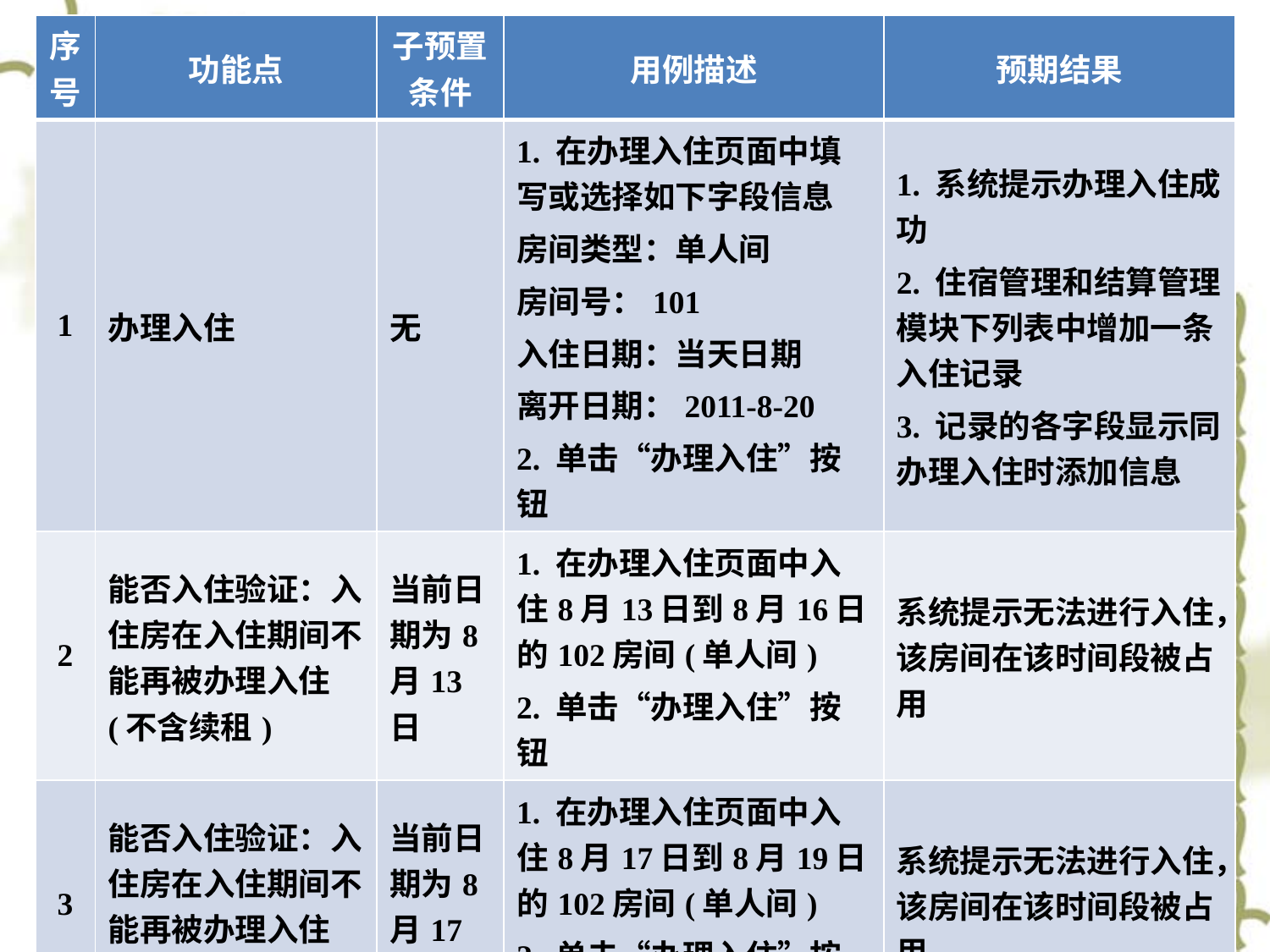

| 序号 | 功能点 | 子预置条件 | 用例描述 | 预期结果 |
| --- | --- | --- | --- | --- |
| 1 | 办理入住 | 无 | 1. 在办理入住页面中填写或选择如下字段信息 房间类型：单人间 房间号：101 入住日期：当天日期 离开日期：2011-8-20 2. 单击“办理入住”按钮 | 1. 系统提示办理入住成功 2. 住宿管理和结算管理模块下列表中增加一条入住记录 3. 记录的各字段显示同办理入住时添加信息 |
| 2 | 能否入住验证：入住房在入住期间不能再被办理入住(不含续租) | 当前日期为8月13日 | 1. 在办理入住页面中入住8月13日到8月16日的102房间(单人间) 2. 单击“办理入住”按钮 | 系统提示无法进行入住，该房间在该时间段被占用 |
| 3 | 能否入住验证：入住房在入住期间不能再被办理入住(含续租) | 当前日期为8月17日 | 1. 在办理入住页面中入住8月17日到8月19日的102房间(单人间) 2. 单击“办理入住”按钮 | 系统提示无法进行入住，该房间在该时间段被占用 |
| 4 | 能否入住验证：入住房在入住期间的边界不能再被办理入住(含续租) | 当前日期为8月18日 | 1. 在办理入住页面中入住8月18日到8月20日的102房间(单人间) 2. 单击“办理入住”按钮 | 系统提示无法进行入住，该房间在该时间段被占用 |